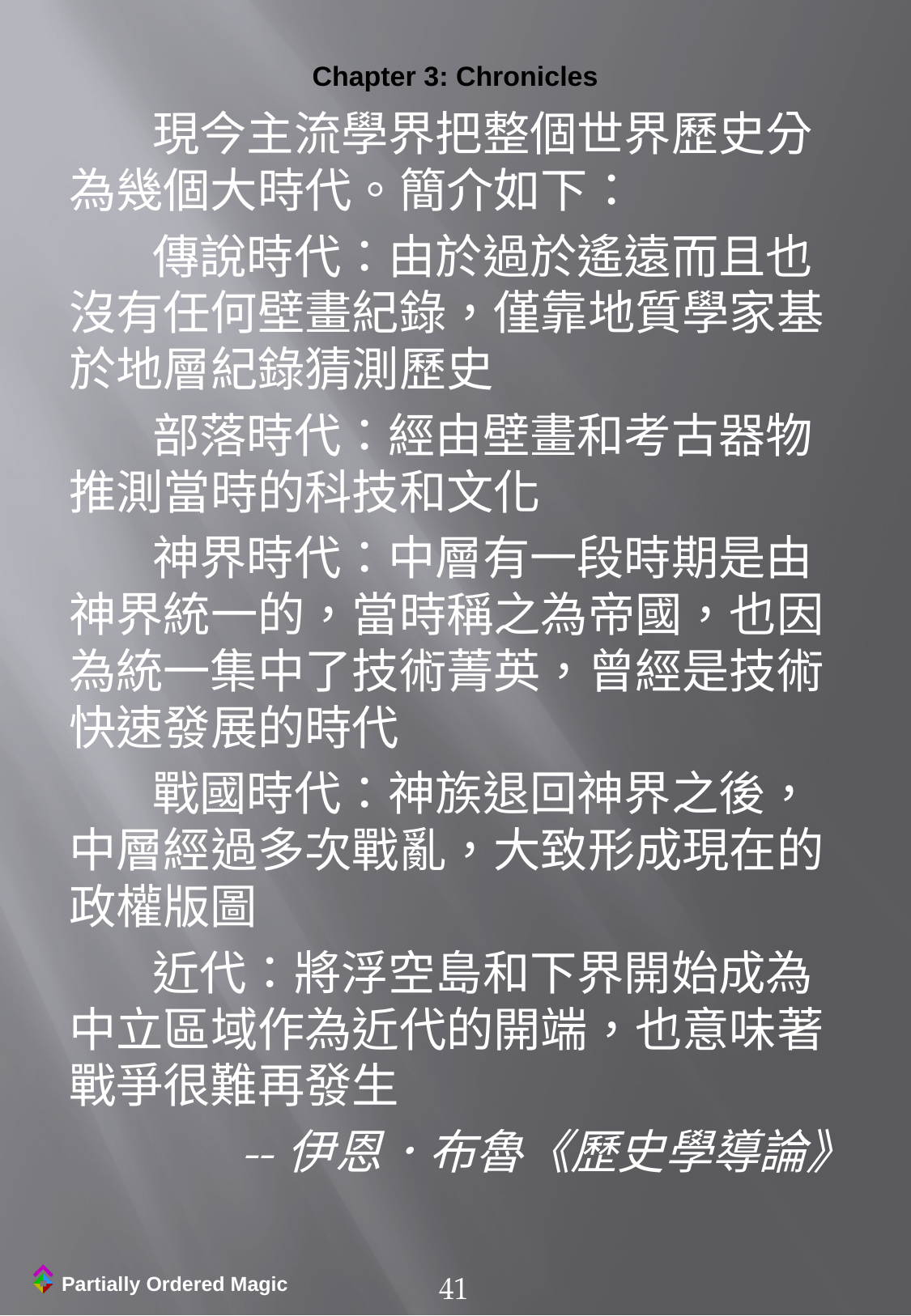

# Chapter 3: Chronicles
現今主流學界把整個世界歷史分為幾個大時代。簡介如下：
傳說時代：由於過於遙遠而且也沒有任何壁畫紀錄，僅靠地質學家基於地層紀錄猜測歷史
部落時代：經由壁畫和考古器物推測當時的科技和文化
神界時代：中層有一段時期是由神界統一的，當時稱之為帝國，也因為統一集中了技術菁英，曾經是技術快速發展的時代
戰國時代：神族退回神界之後，中層經過多次戰亂，大致形成現在的政權版圖
近代：將浮空島和下界開始成為中立區域作為近代的開端，也意味著戰爭很難再發生
--伊恩．布魯《歷史學導論》